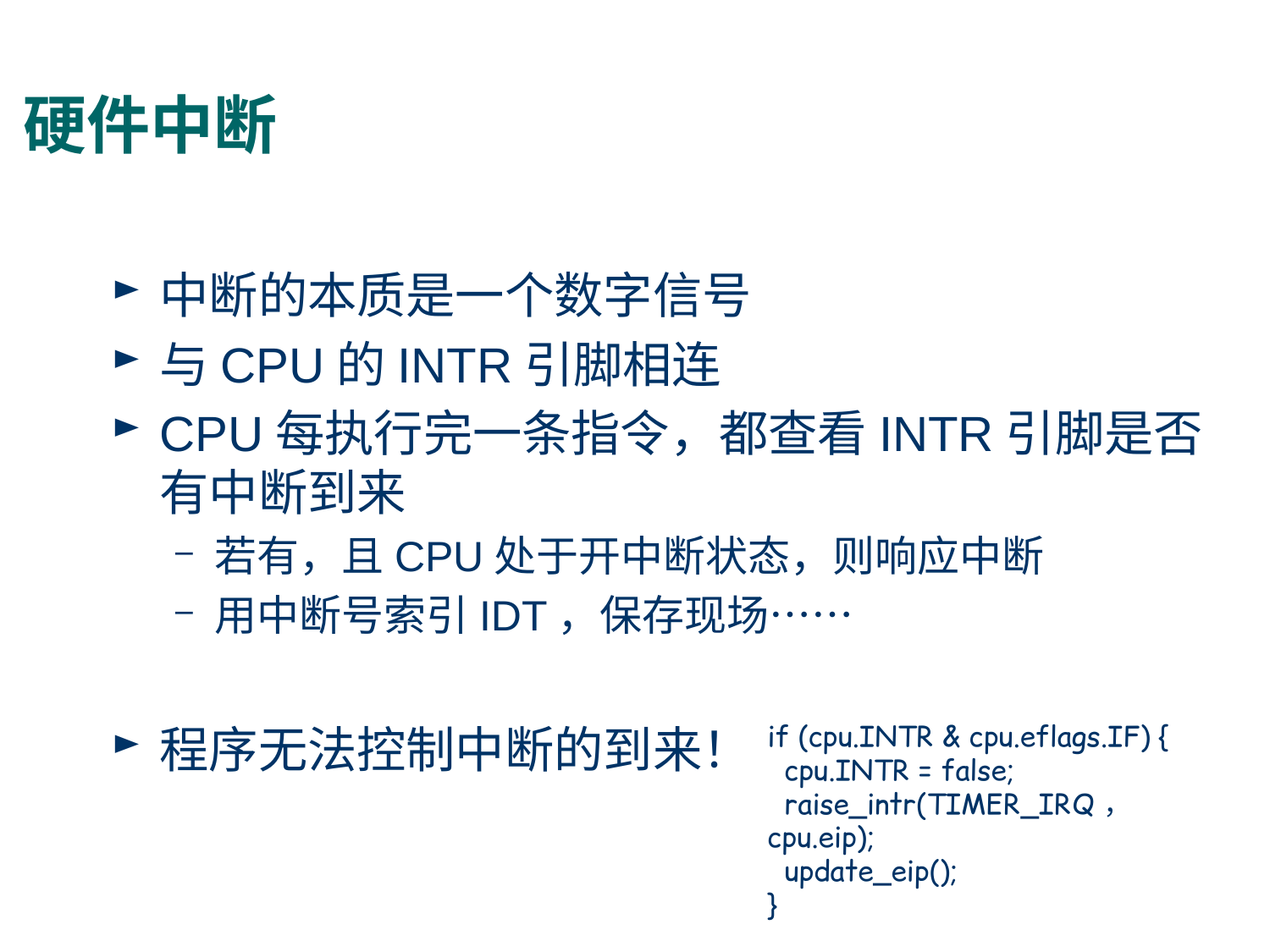

# 硬件中断
中断的本质是一个数字信号
与CPU的INTR引脚相连
CPU每执行完一条指令，都查看INTR引脚是否有中断到来
若有，且CPU处于开中断状态，则响应中断
用中断号索引IDT，保存现场……

程序无法控制中断的到来！
if (cpu.INTR & cpu.eflags.IF) {
  cpu.INTR = false;
  raise_intr(TIMER_IRQ， cpu.eip);
  update_eip();
}